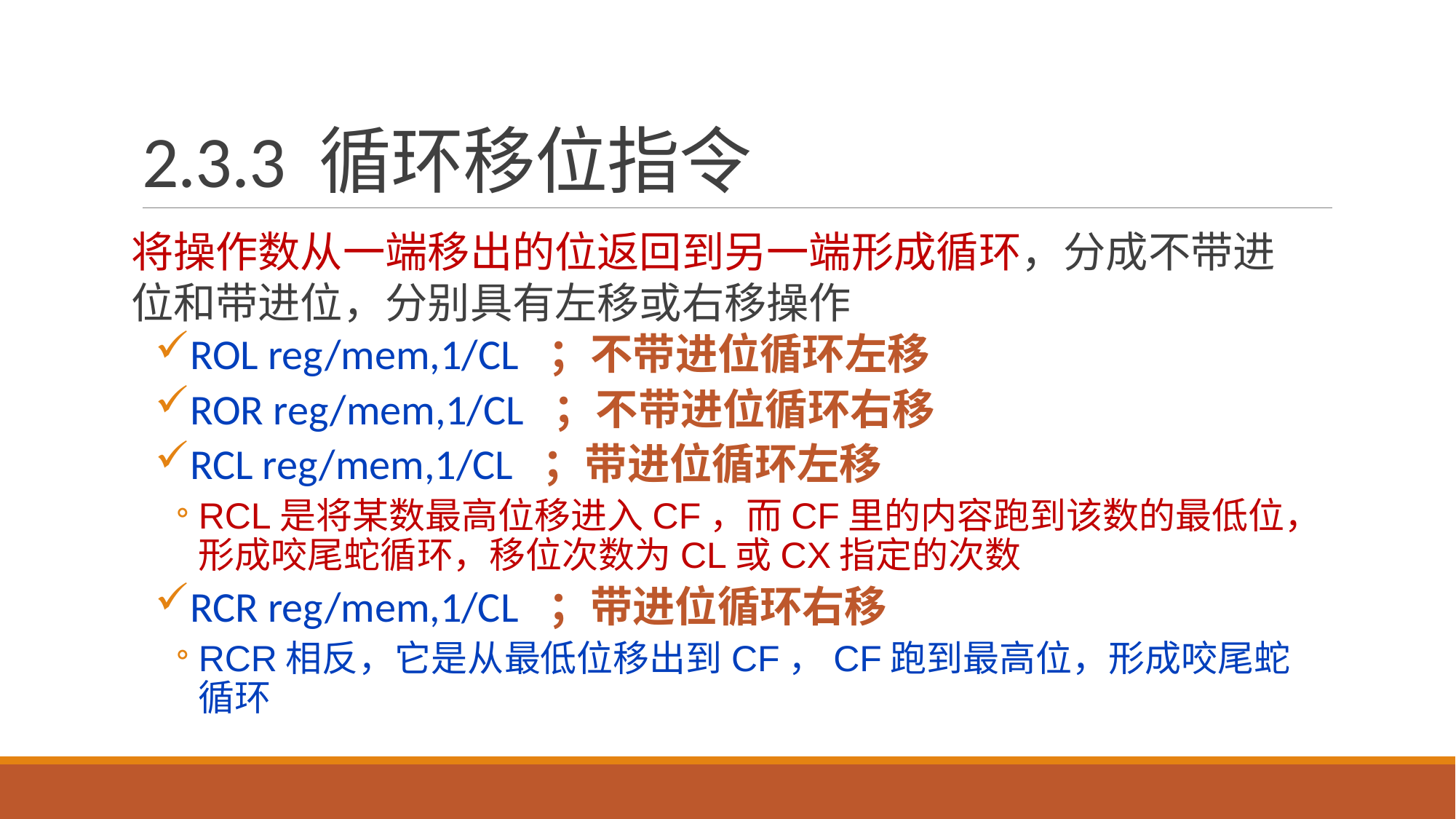

# 2.3.3 循环移位指令
将操作数从一端移出的位返回到另一端形成循环，分成不带进位和带进位，分别具有左移或右移操作
ROL reg/mem,1/CL  ；不带进位循环左移
ROR reg/mem,1/CL  ；不带进位循环右移
RCL reg/mem,1/CL  ；带进位循环左移
RCL是将某数最高位移进入CF，而CF里的内容跑到该数的最低位，形成咬尾蛇循环，移位次数为CL或CX指定的次数
RCR reg/mem,1/CL  ；带进位循环右移
RCR相反，它是从最低位移出到CF，CF跑到最高位，形成咬尾蛇循环